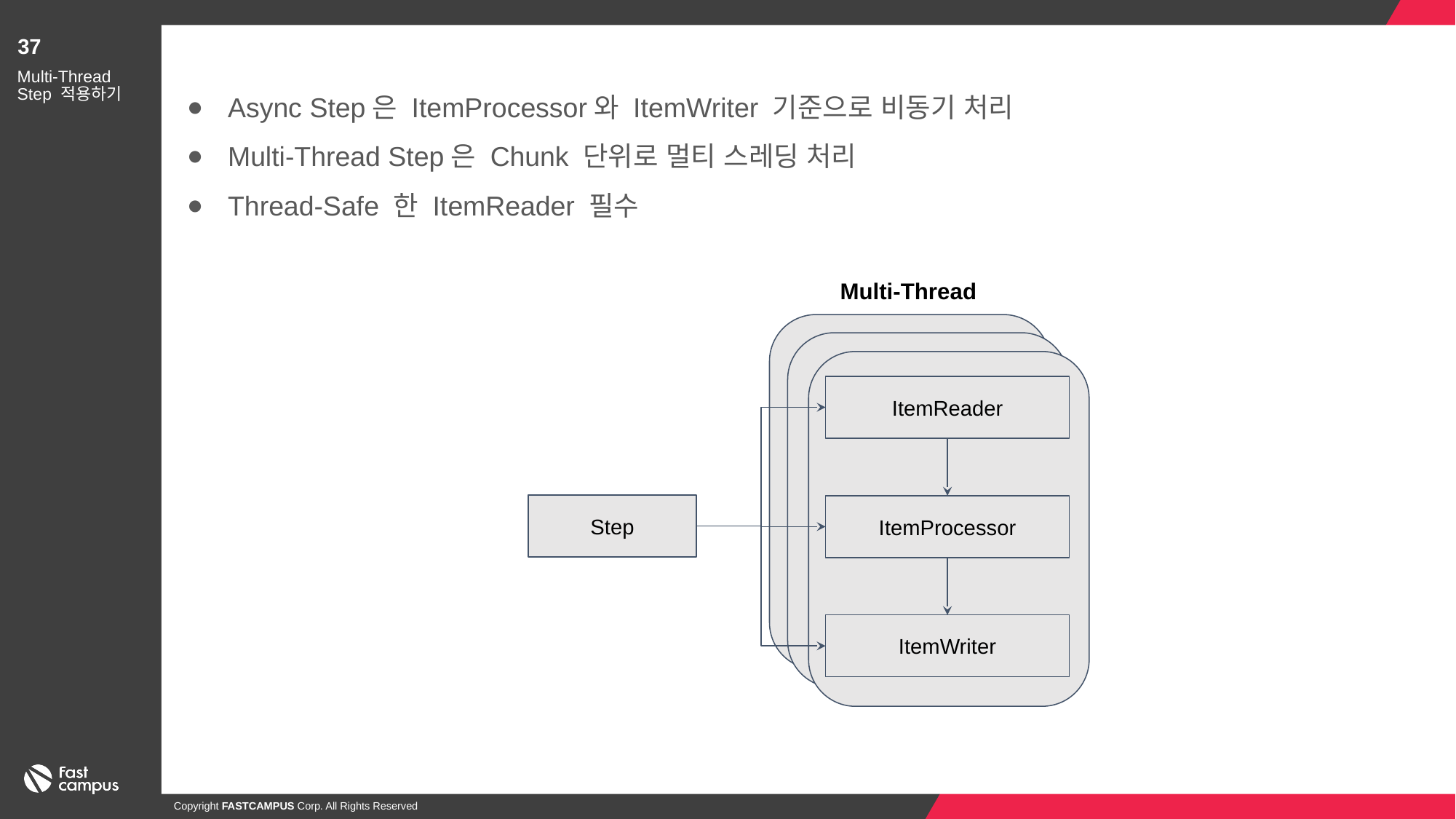

37
Async Step은 ItemProcessor와 ItemWriter 기준으로 비동기 처리
Multi-Thread Step은 Chunk 단위로 멀티 스레딩 처리
Thread-Safe 한 ItemReader 필수
Multi-Thread Step 적용하기
Multi-Thread

ItemReader
Step
ItemProcessor
ItemWriter